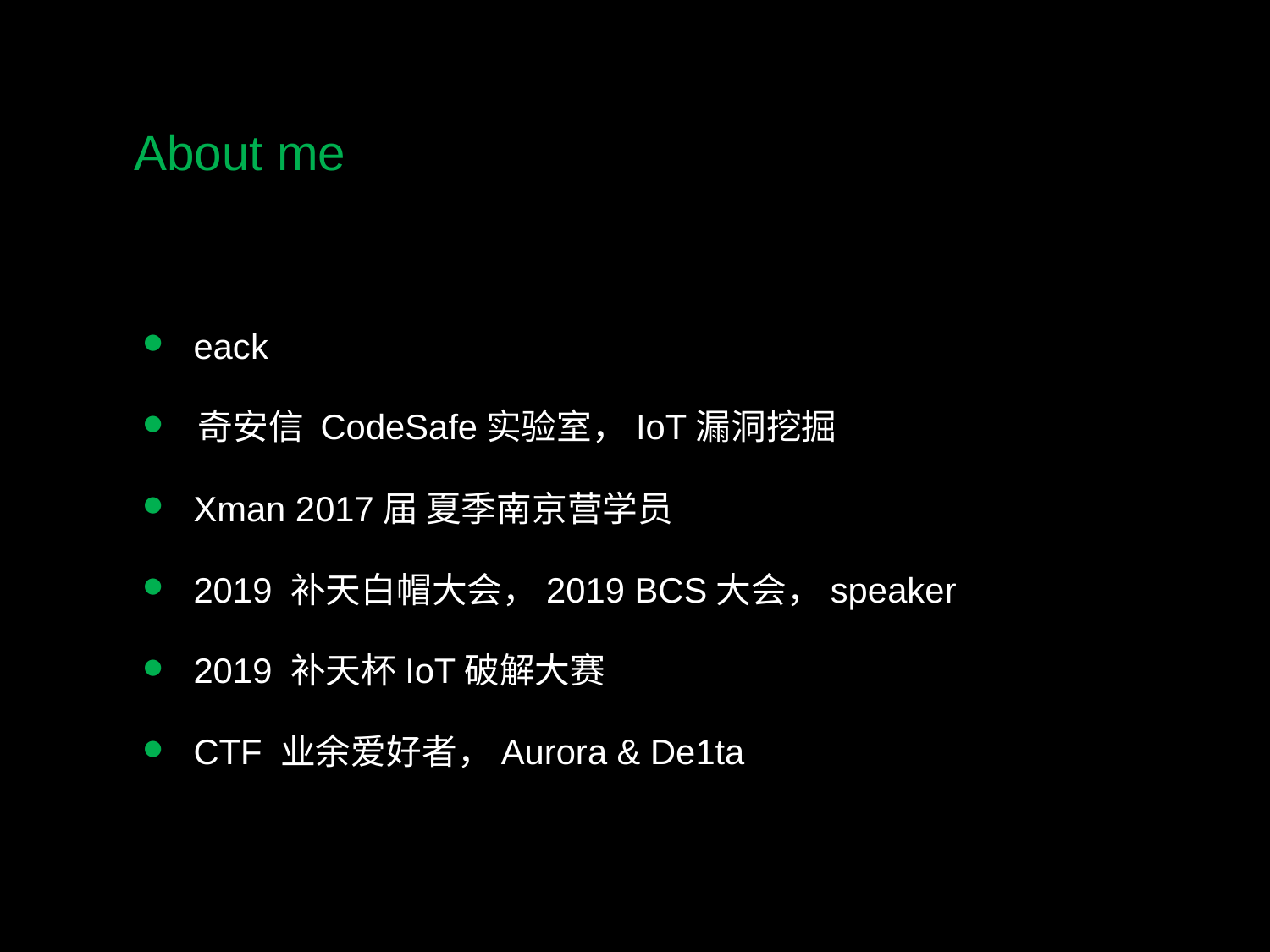

About me
  eack
  奇安信 CodeSafe实验室，IoT漏洞挖掘
  Xman 2017届 夏季南京营学员
  2019 补天白帽大会，2019 BCS大会，speaker
  2019 补天杯IoT破解大赛
  CTF 业余爱好者，Aurora & De1ta